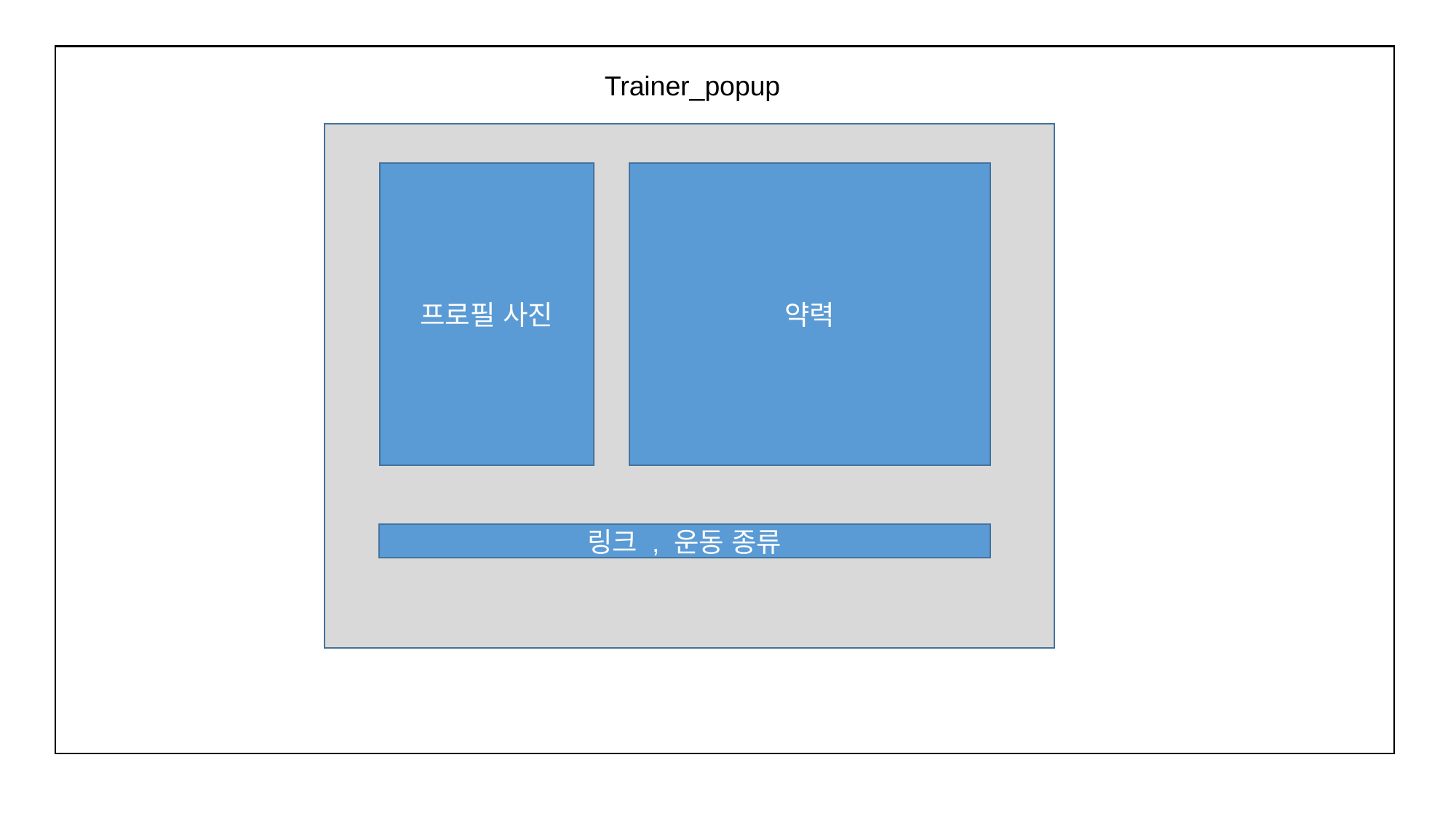

Trainer_popup

프로필 사진
약력
링크 , 운동 종류